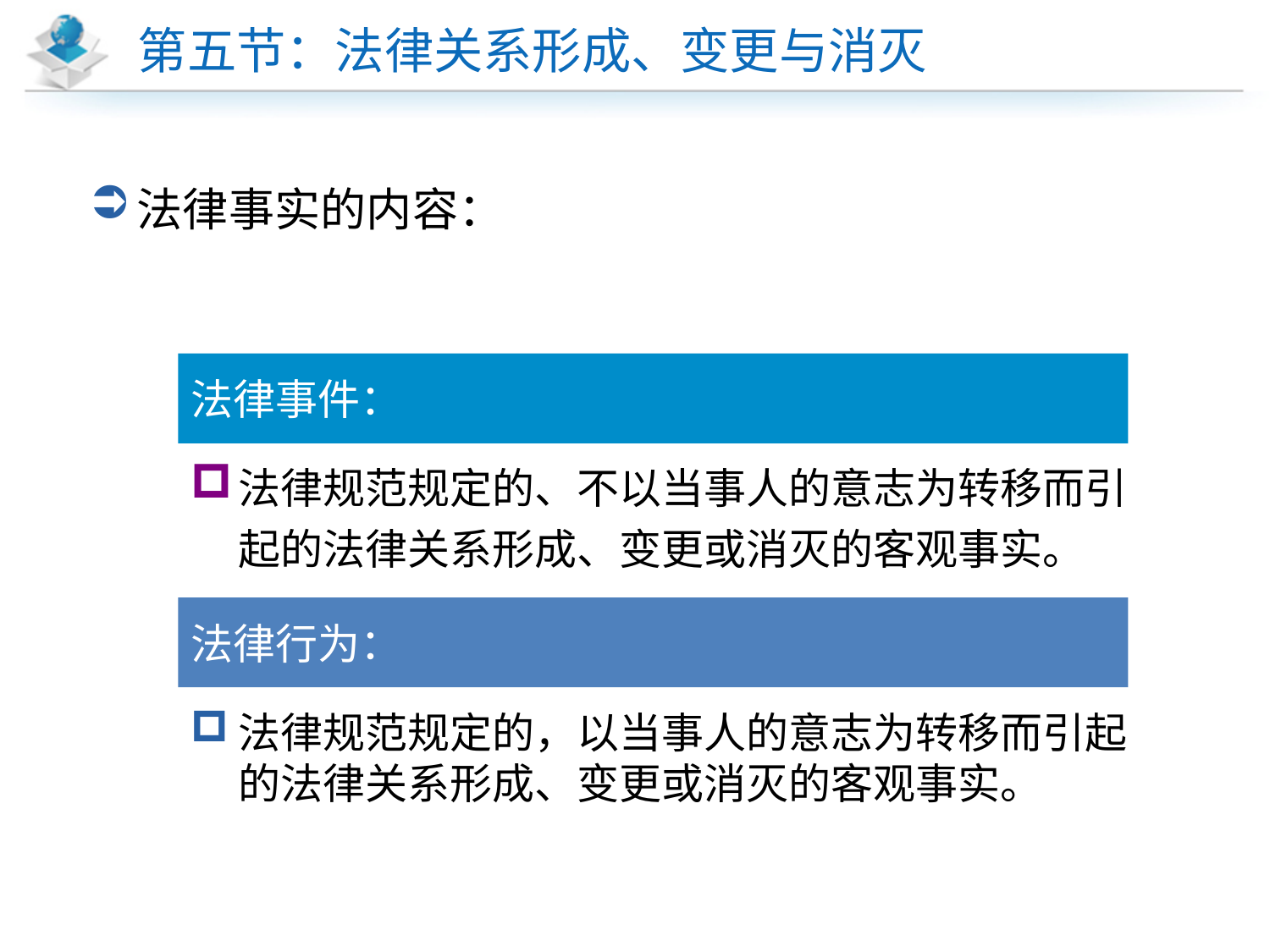

# 第五节：法律关系形成、变更与消灭
法律事实的内容：
法律事件：
法律规范规定的、不以当事人的意志为转移而引起的法律关系形成、变更或消灭的客观事实。
法律行为：
法律规范规定的，以当事人的意志为转移而引起的法律关系形成、变更或消灭的客观事实。